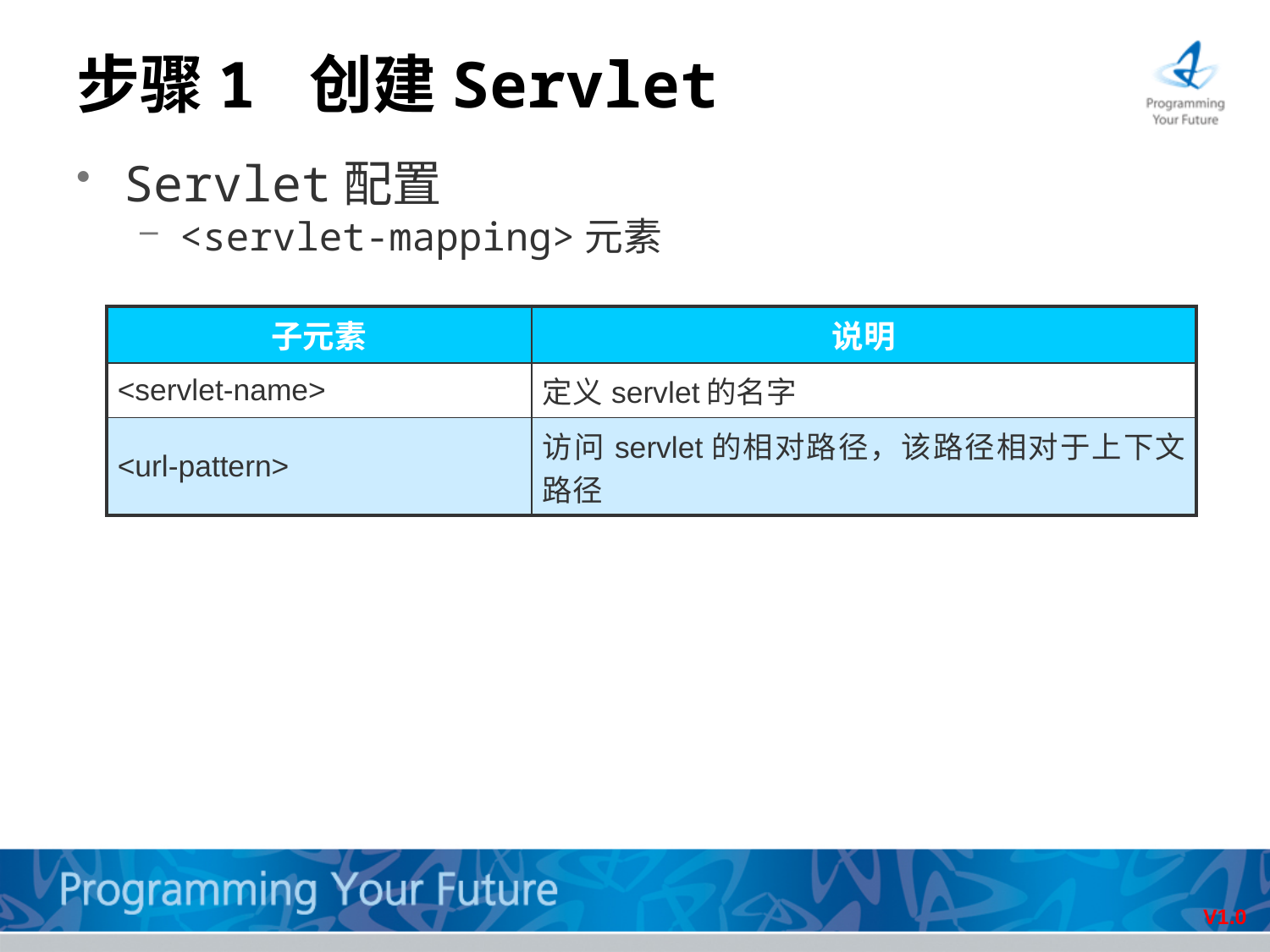

# 步骤1 创建Servlet
Servlet配置
<servlet-mapping>元素

| 子元素 | 说明 |
| --- | --- |
| <servlet-name> | 定义servlet的名字 |
| <url-pattern> | 访问servlet的相对路径，该路径相对于上下文路径 |